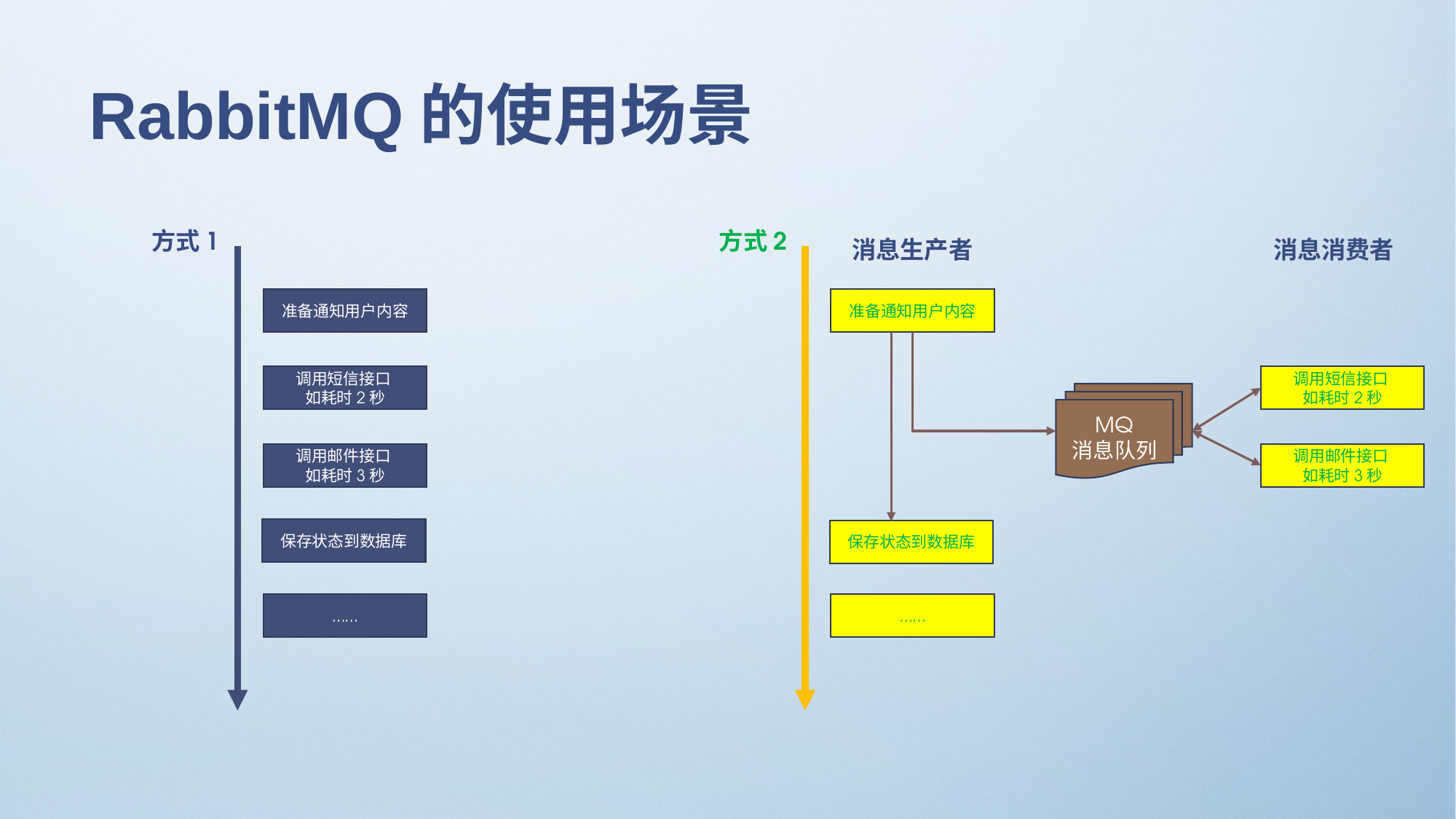

# RabbitMQ的使用场景
方式1
方式2
消息生产者
消息消费者
准备通知用户内容
准备通知用户内容
调用短信接口
如耗时2秒
调用短信接口
如耗时2秒
MQ
消息队列
调用邮件接口
如耗时3秒
调用邮件接口
如耗时3秒
保存状态到数据库
保存状态到数据库
……
……